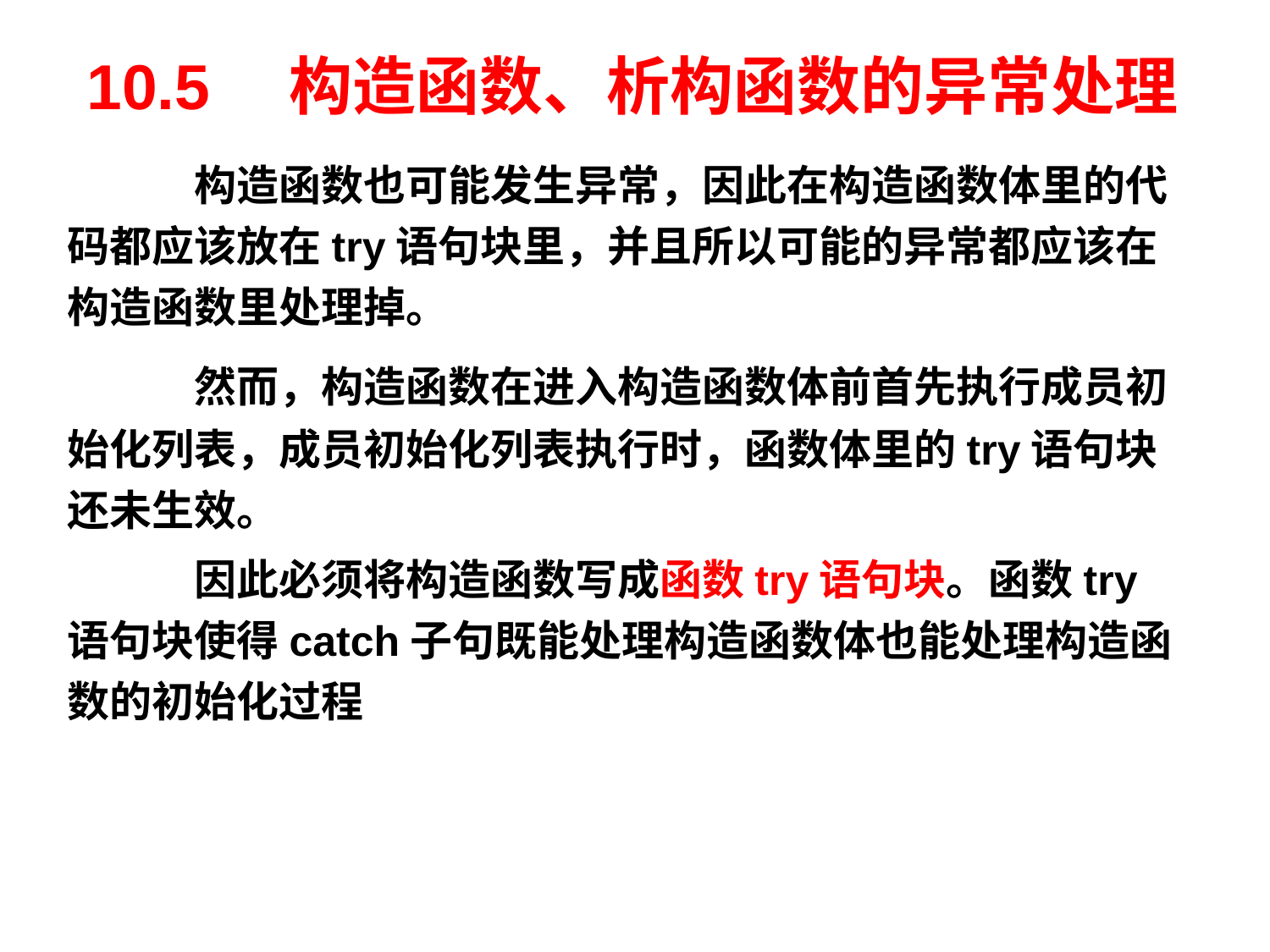

# 10.5　构造函数、析构函数的异常处理
	构造函数也可能发生异常，因此在构造函数体里的代码都应该放在try语句块里，并且所以可能的异常都应该在构造函数里处理掉。
	然而，构造函数在进入构造函数体前首先执行成员初始化列表，成员初始化列表执行时，函数体里的try语句块还未生效。
	因此必须将构造函数写成函数try语句块。函数try语句块使得catch子句既能处理构造函数体也能处理构造函数的初始化过程